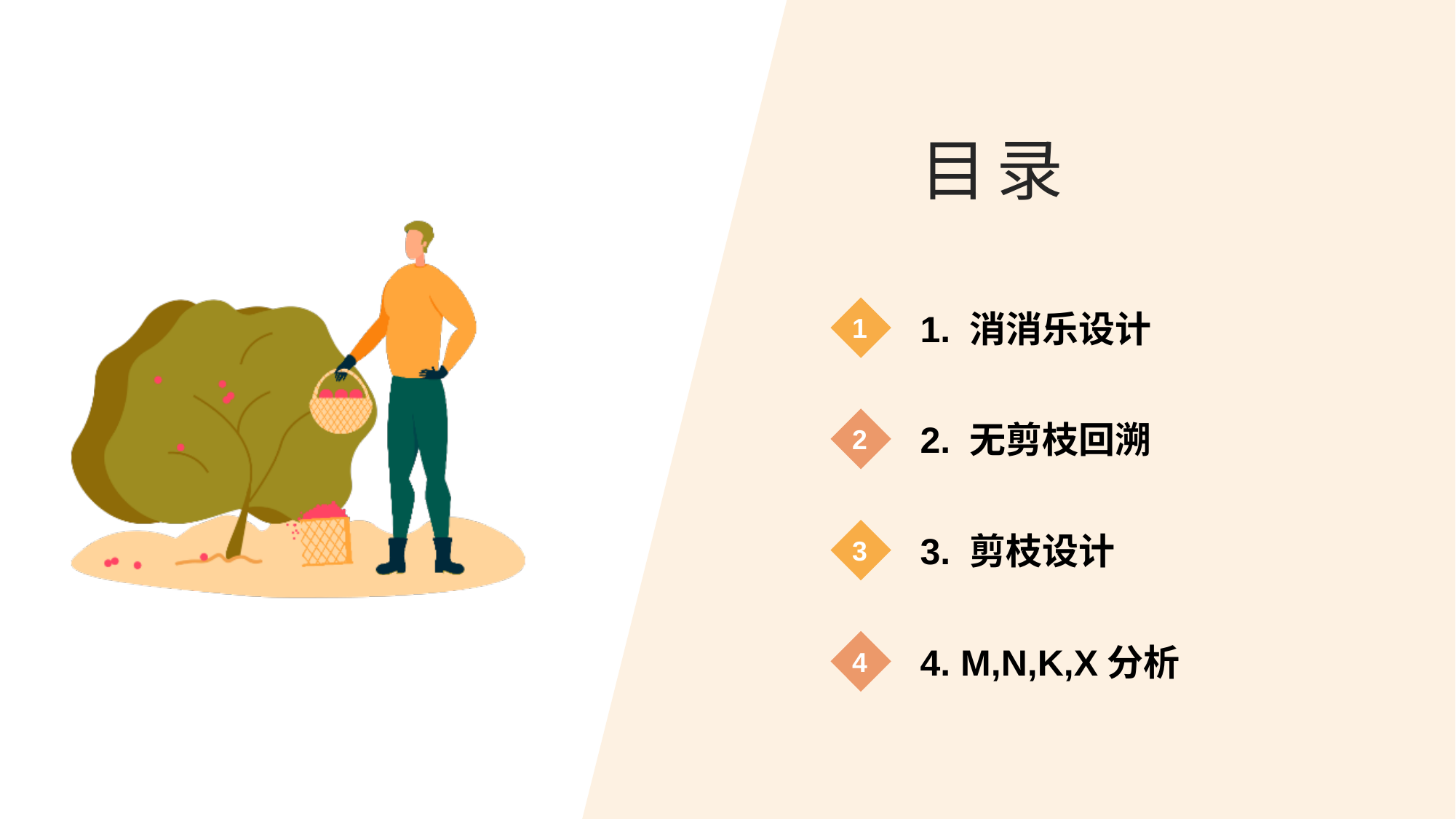

目录
1. 消消乐设计

1
2. 无剪枝回溯

2
3. 剪枝设计

3
4. M,N,K,X分析

4